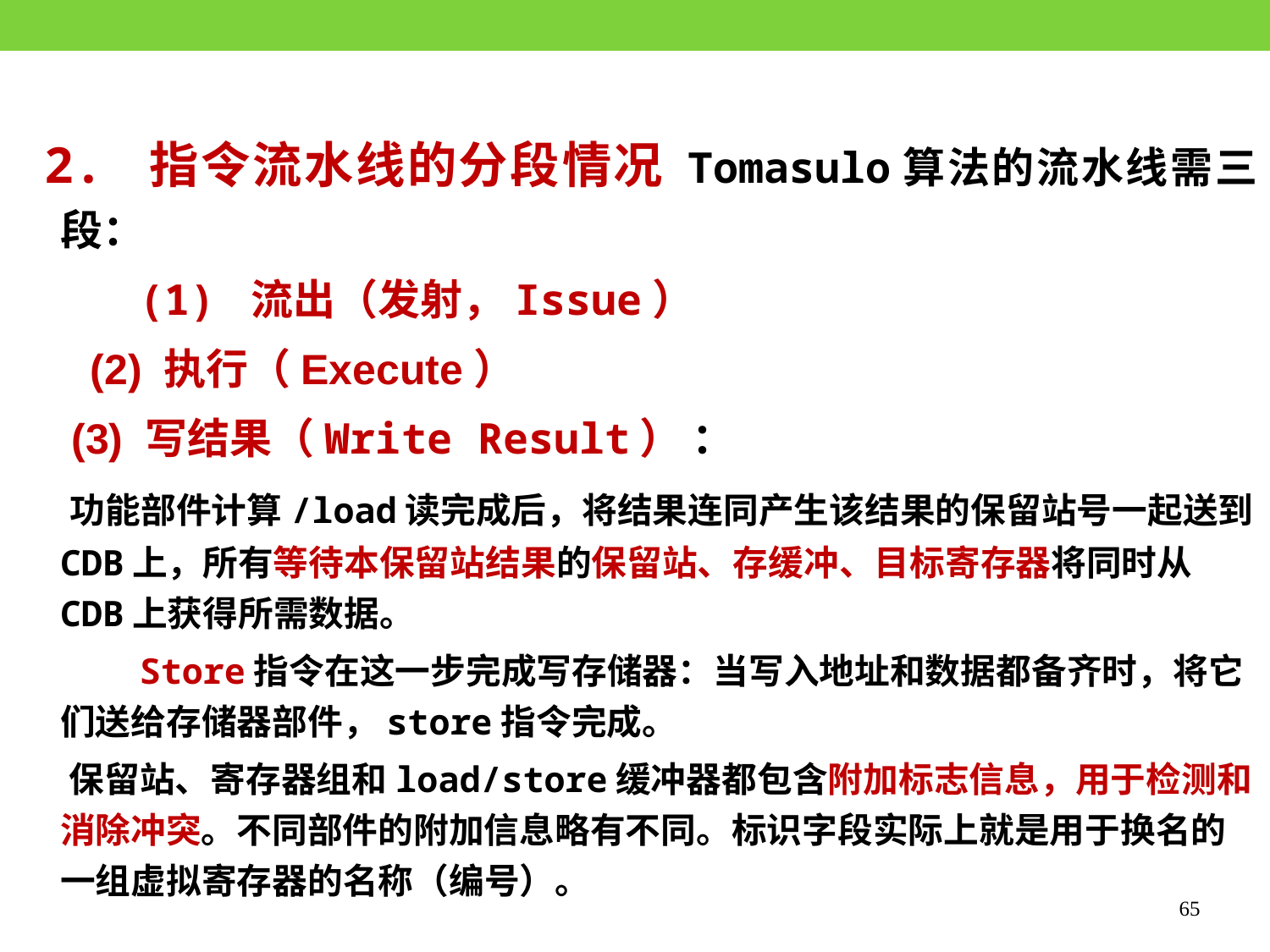

2. 指令流水线的分段情况 Tomasulo算法的流水线需三段：
     (1) 流出（发射，Issue）
     (2) 执行（Execute）
     (3) 写结果（Write Result） ：
     功能部件计算/load读完成后，将结果连同产生该结果的保留站号一起送到CDB上，所有等待本保留站结果的保留站、存缓冲、目标寄存器将同时从CDB上获得所需数据。
      Store指令在这一步完成写存储器：当写入地址和数据都备齐时，将它们送给存储器部件，store指令完成。
      保留站、寄存器组和load/store缓冲器都包含附加标志信息，用于检测和消除冲突。不同部件的附加信息略有不同。标识字段实际上就是用于换名的一组虚拟寄存器的名称（编号）。
65